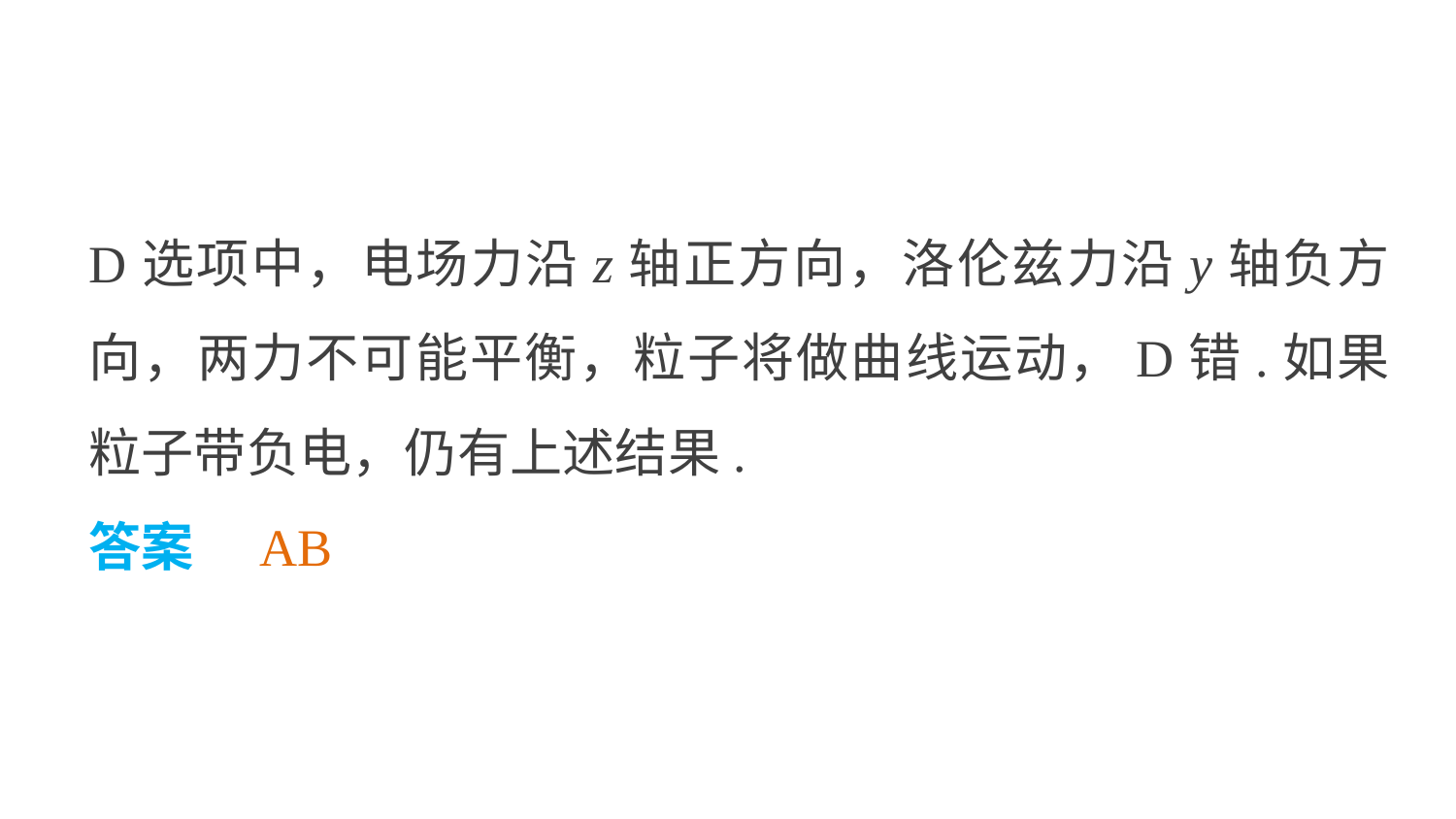

D选项中，电场力沿z轴正方向，洛伦兹力沿y轴负方向，两力不可能平衡，粒子将做曲线运动，D错.如果粒子带负电，仍有上述结果.
答案　AB